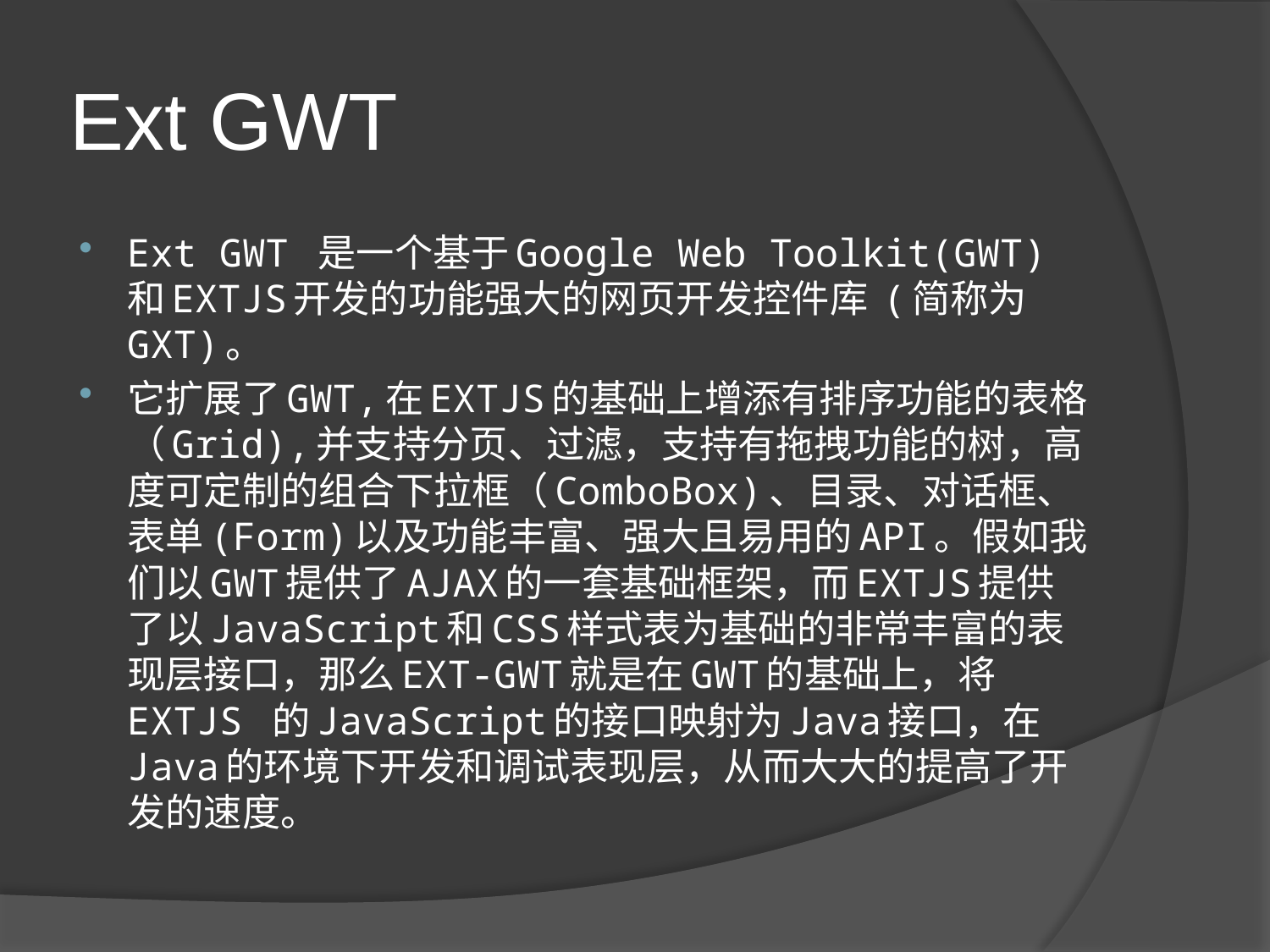

# Ext GWT
Ext GWT 是一个基于Google Web Toolkit(GWT)和EXTJS开发的功能强大的网页开发控件库 (简称为GXT)。
它扩展了GWT,在EXTJS的基础上增添有排序功能的表格（Grid),并支持分页、过滤，支持有拖拽功能的树，高度可定制的组合下拉框（ComboBox)、目录、对话框、表单(Form)以及功能丰富、强大且易用的API。假如我们以GWT提供了AJAX的一套基础框架，而EXTJS提供了以JavaScript和CSS样式表为基础的非常丰富的表现层接口，那么EXT-GWT就是在GWT的基础上，将EXTJS 的JavaScript的接口映射为Java接口，在Java的环境下开发和调试表现层，从而大大的提高了开发的速度。